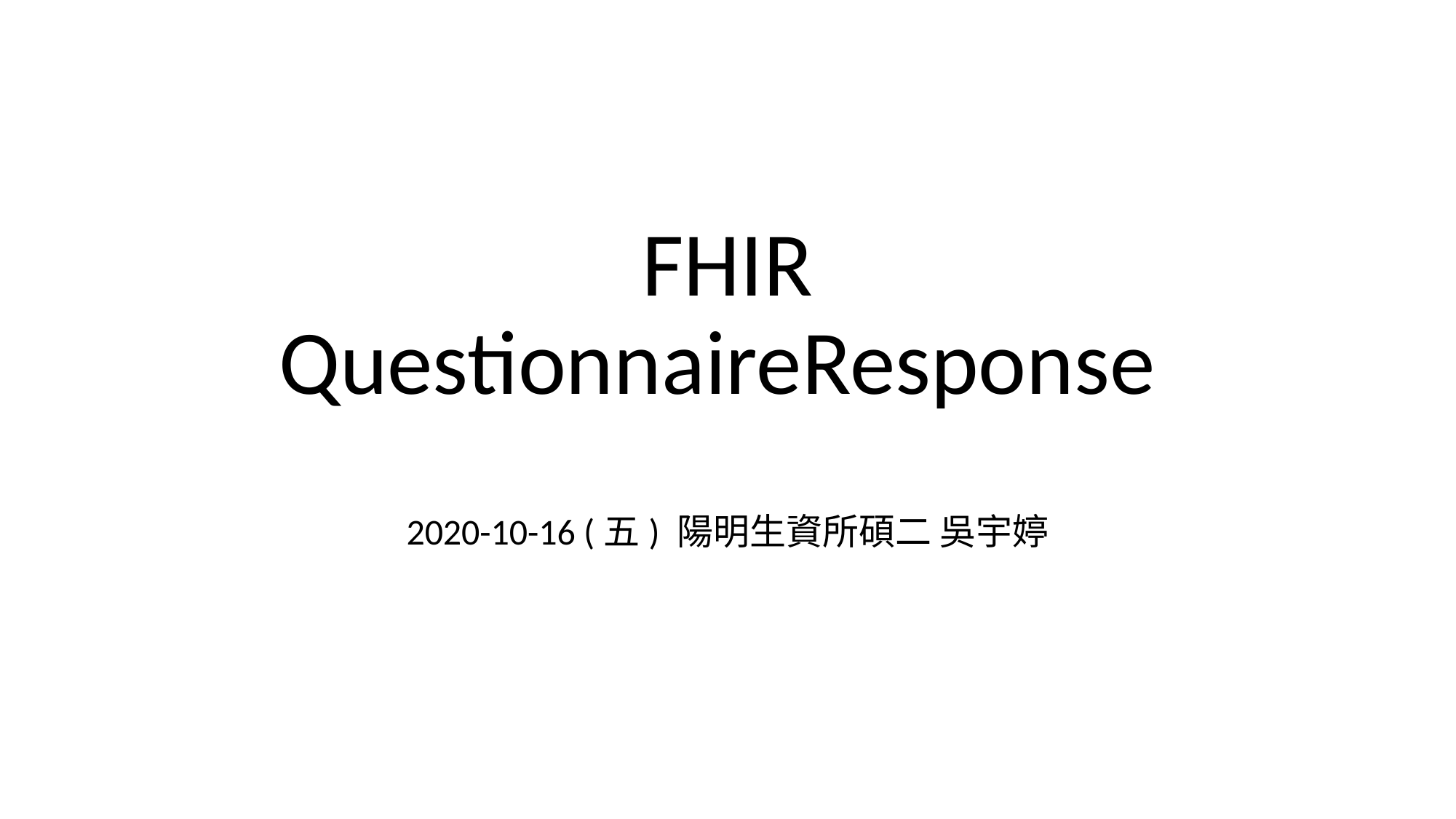

# FHIR QuestionnaireResponse
2020-10-16 (五) 陽明生資所碩二 吳宇婷